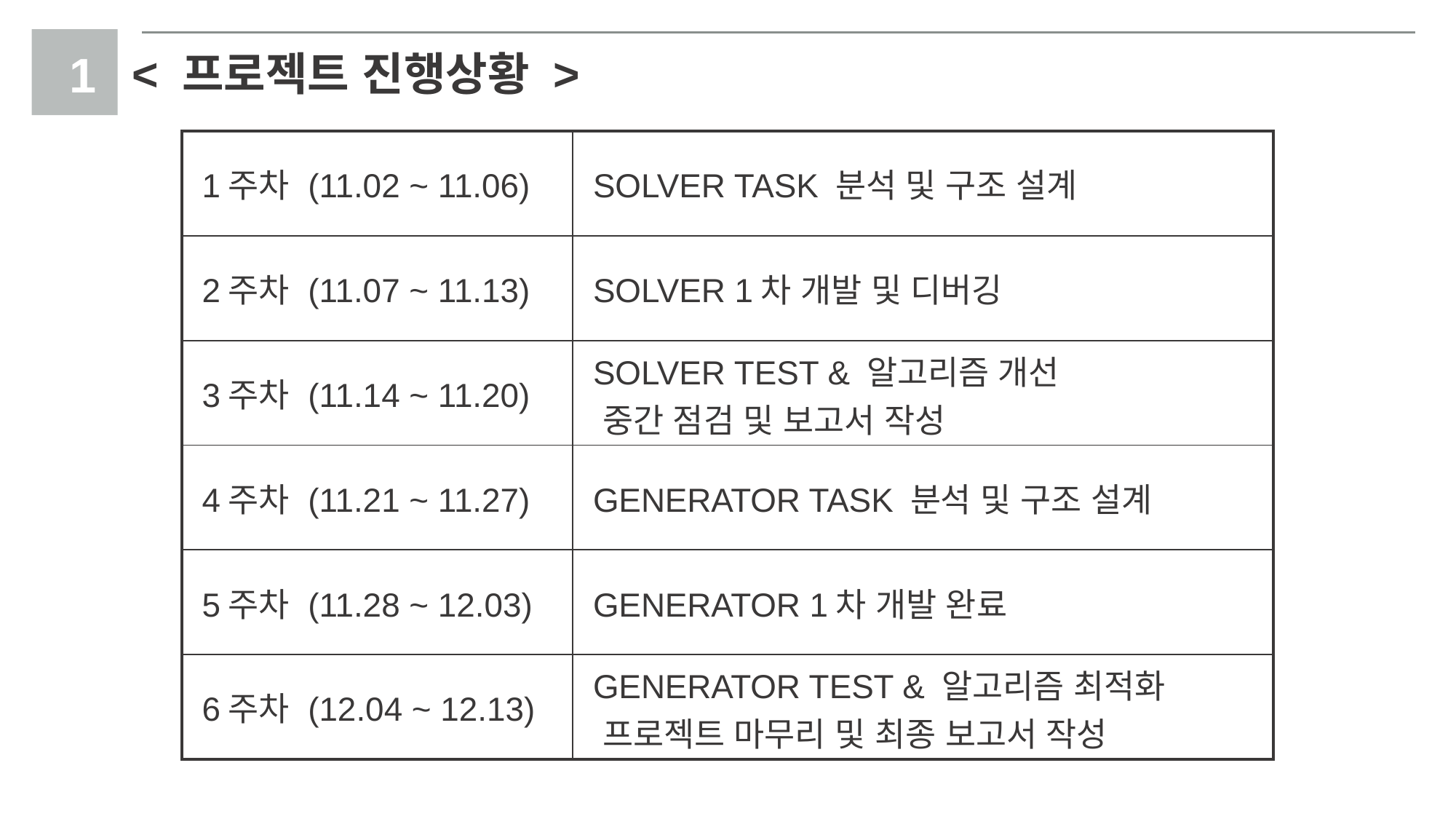

1
< 프로젝트 진행상황 >

| 1주차 (11.02 ~ 11.06) | SOLVER TASK 분석 및 구조 설계 |
| --- | --- |
| 2주차 (11.07 ~ 11.13) | SOLVER 1차 개발 및 디버깅 |
| 3주차 (11.14 ~ 11.20) | SOLVER TEST & 알고리즘 개선 중간 점검 및 보고서 작성 |
| 4주차 (11.21 ~ 11.27) | GENERATOR TASK 분석 및 구조 설계 |
| 5주차 (11.28 ~ 12.03) | GENERATOR 1차 개발 완료 |
| 6주차 (12.04 ~ 12.13) | GENERATOR TEST & 알고리즘 최적화 프로젝트 마무리 및 최종 보고서 작성 |